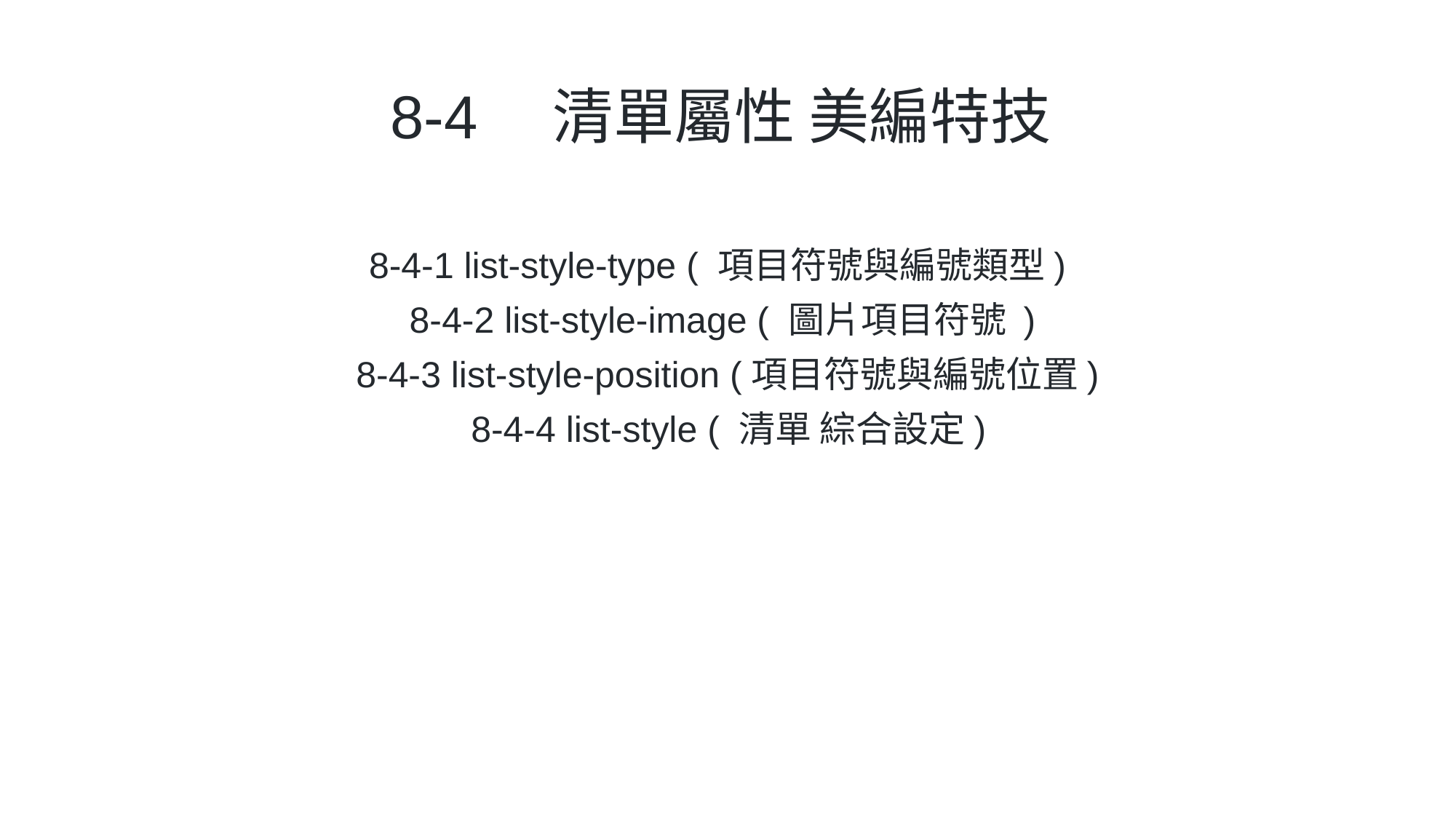

8-4　清單屬性 美編特技

8-4-1 list-style-type ( 項目符號與編號類型)
8-4-2 list-style-image ( 圖片項目符號 )
 8-4-3 list-style-position (項目符號與編號位置)
 8-4-4 list-style ( 清單 綜合設定)